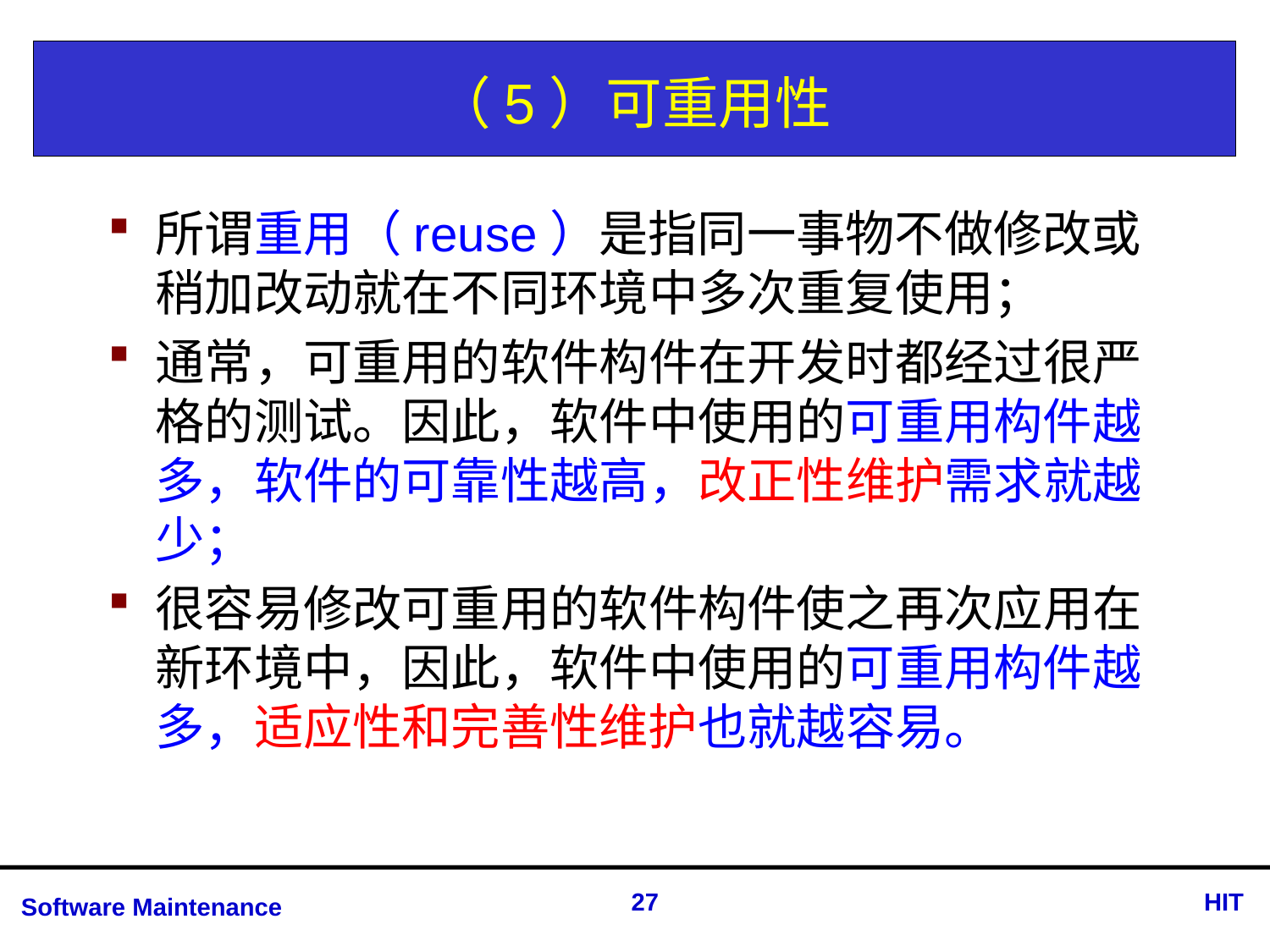

# （5）可重用性
所谓重用（reuse）是指同一事物不做修改或稍加改动就在不同环境中多次重复使用；
通常，可重用的软件构件在开发时都经过很严格的测试。因此，软件中使用的可重用构件越多，软件的可靠性越高，改正性维护需求就越少；
很容易修改可重用的软件构件使之再次应用在新环境中，因此，软件中使用的可重用构件越多，适应性和完善性维护也就越容易。